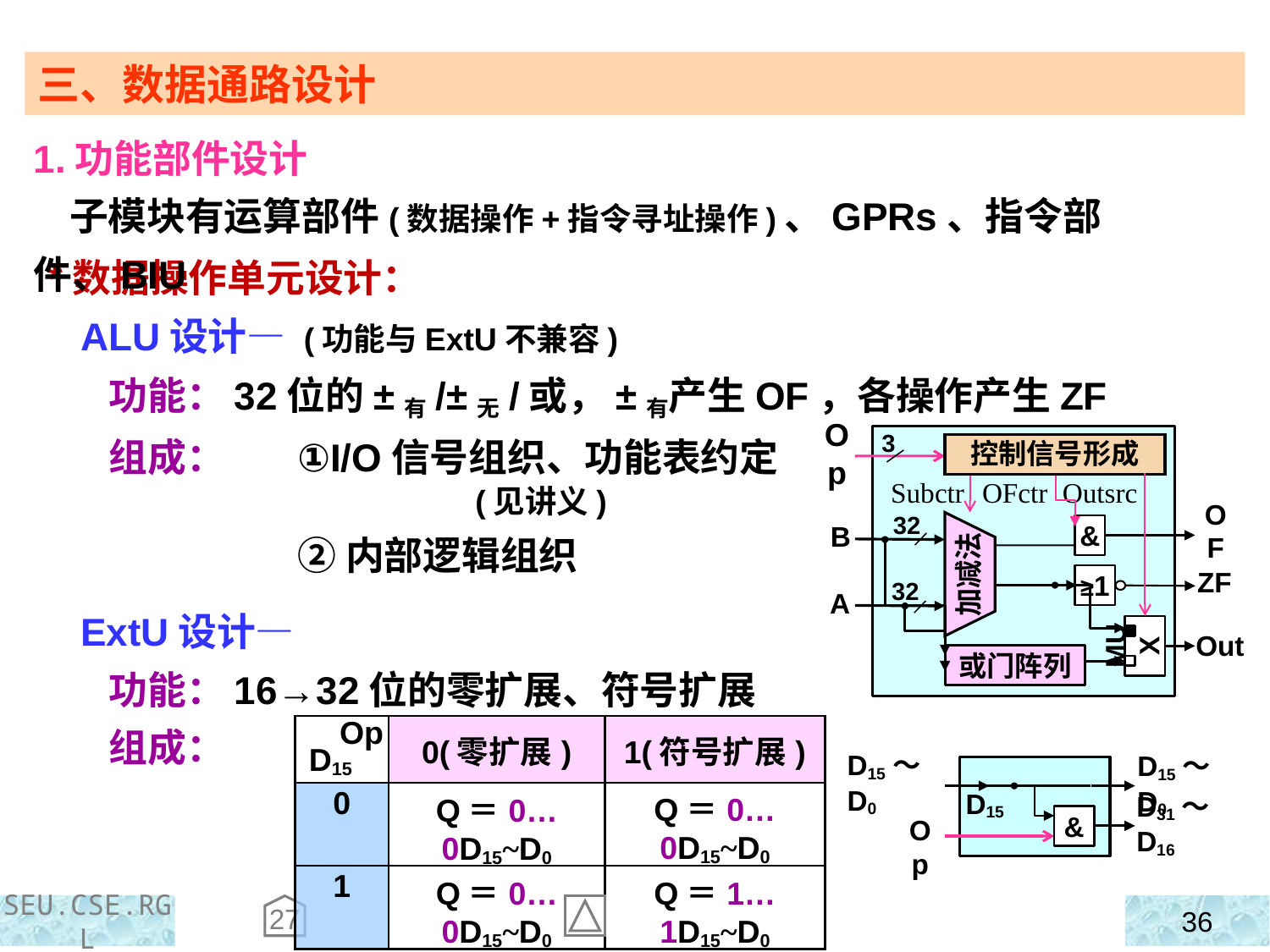

三、数据通路设计
1.功能部件设计
   子模块有运算部件(数据操作+指令寻址操作)、GPRs、指令部件、BIU
 *数据操作单元设计：
    ALU设计— (功能与ExtU不兼容)
       功能：32位的±有/±无/或，±有产生OF，各操作产生ZF
       组成：

    ExtU设计—
       功能：16→32位的零扩展、符号扩展
       组成：
①I/O信号组织、功能表约定
                    (见讲义)
②内部逻辑组织

3
Op
32
OF
B
ZF
32
A
Out
控制信号形成
OFctr
Subctr
Outsrc
&
加减法
≥1

MUX

或门阵列

| Op D15 | 0(零扩展) | 1(符号扩展) |
| --- | --- | --- |
| 0 | Q＝0…0D15~D0 | Q＝0…0D15~D0 |
| 1 | Q＝0…0D15~D0 | Q＝1…1D15~D0 |

D15～D0
D15～D0
D31～D16
Op
D15
&
27
SEU.CSE.RGL
36